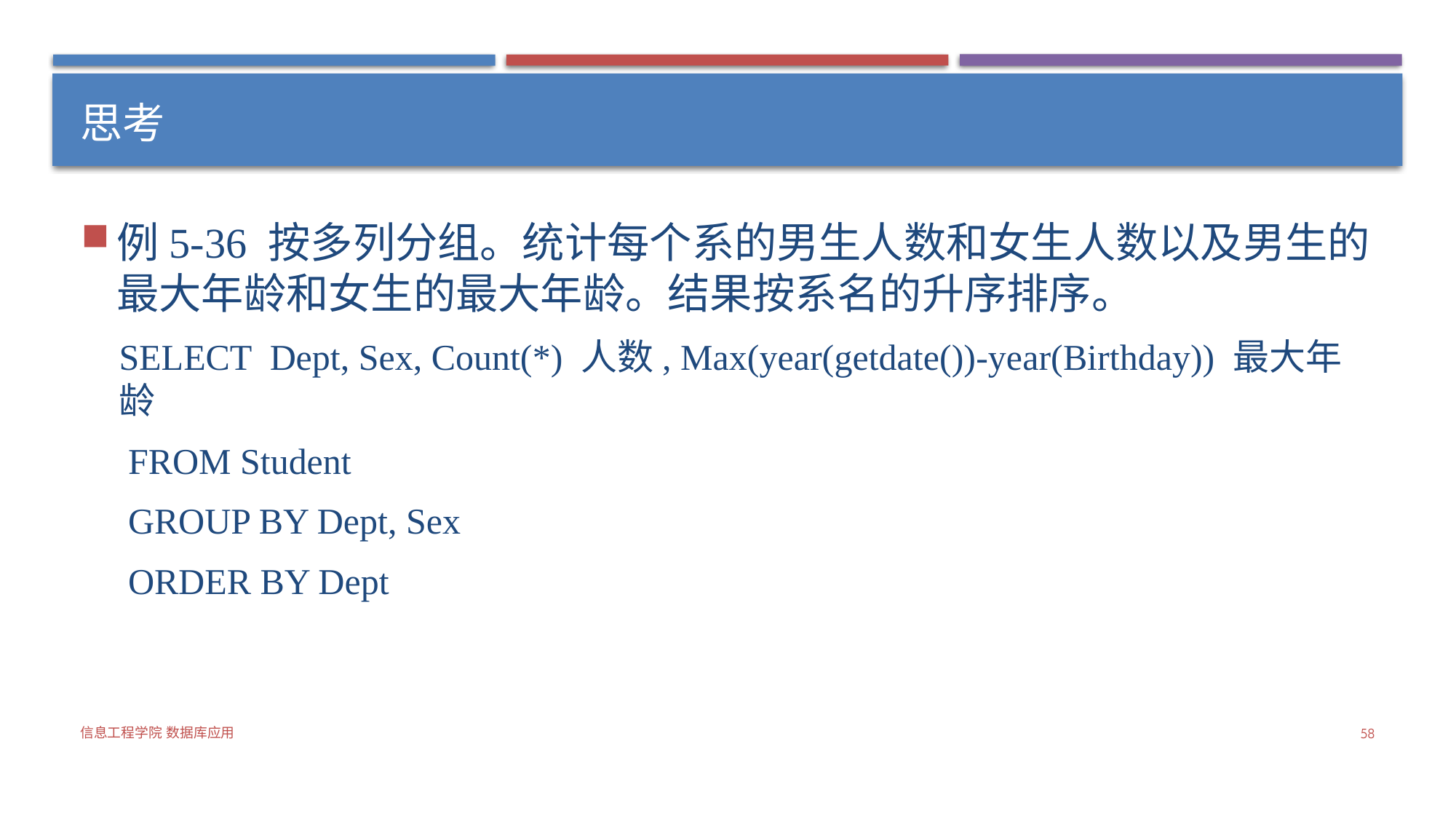

# 思考
例5-36 按多列分组。统计每个系的男生人数和女生人数以及男生的最大年龄和女生的最大年龄。结果按系名的升序排序。
SELECT  Dept, Sex, Count(*) 人数, Max(year(getdate())-year(Birthday)) 最大年龄
 FROM Student
 GROUP BY Dept, Sex
 ORDER BY Dept

信息工程学院 数据库应用
58